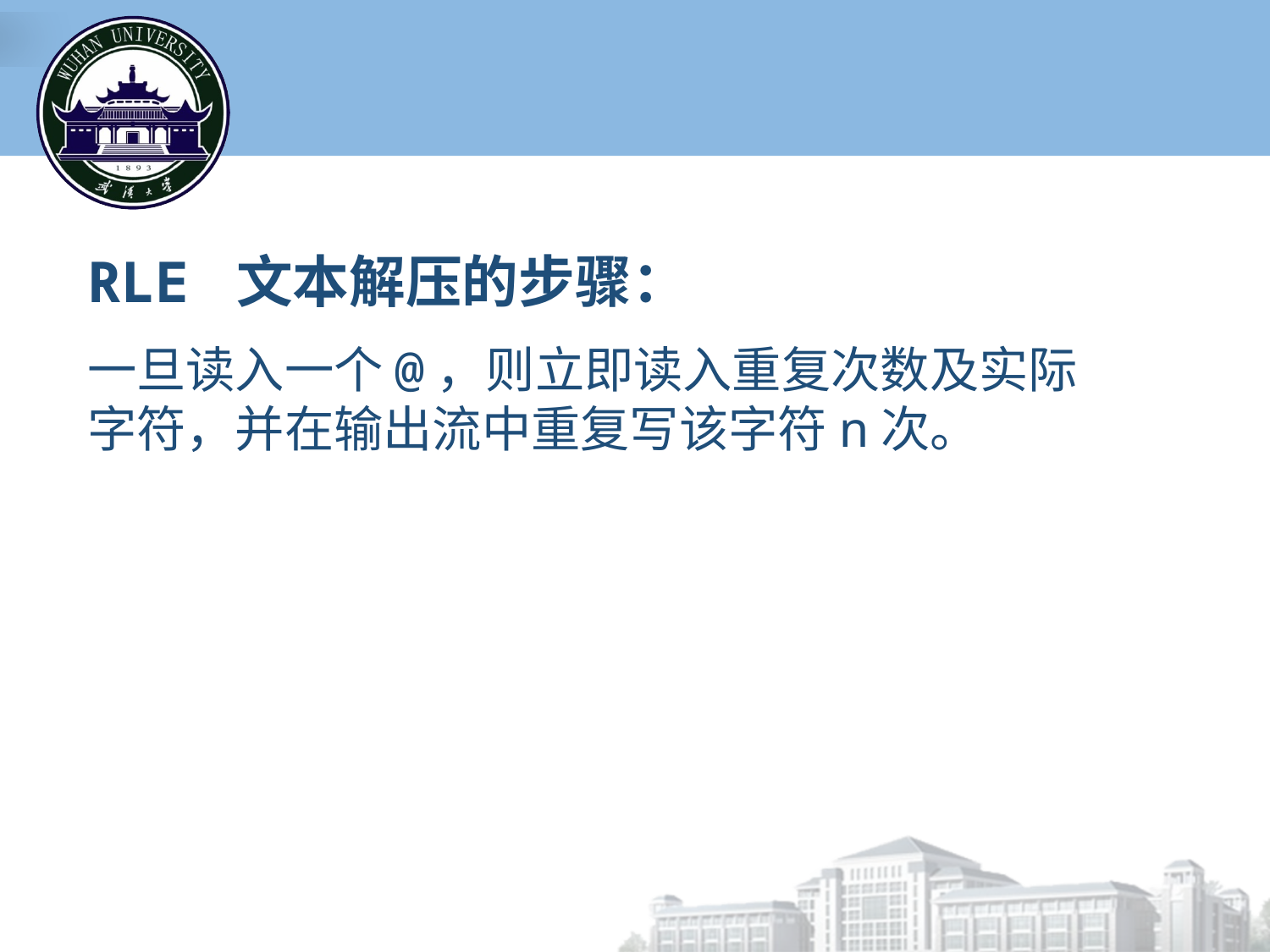

#

RLE 文本解压的步骤：
一旦读入一个@，则立即读入重复次数及实际字符，并在输出流中重复写该字符n次。